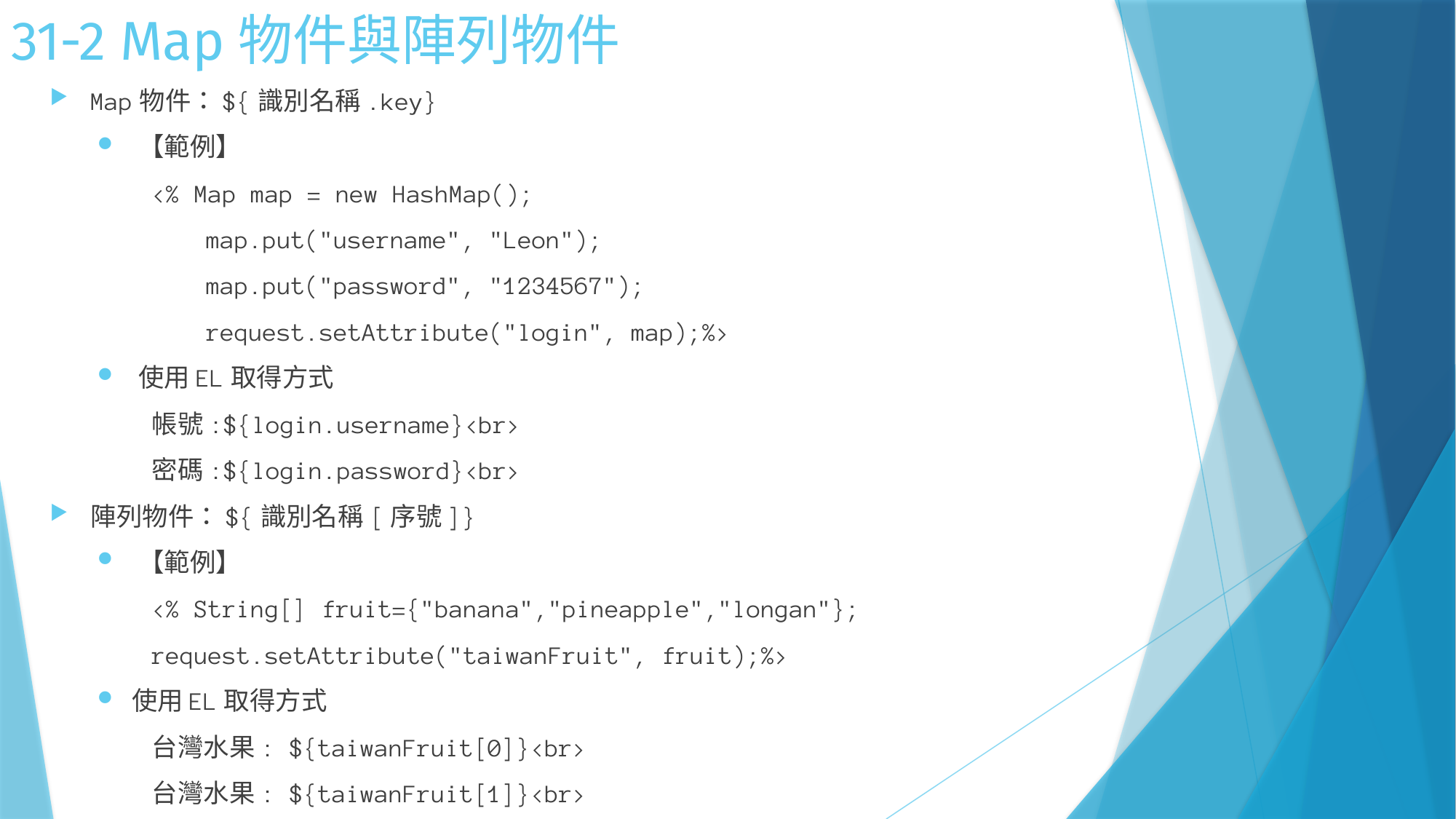

# 31-2 Map物件與陣列物件
Map物件：${識別名稱.key}
【範例】
<% Map map = new HashMap();
map.put("username", "Leon");
map.put("password", "1234567");
request.setAttribute("login", map);%>
使用EL取得方式
帳號:${login.username}<br>
密碼:${login.password}<br>
陣列物件：${識別名稱[序號]}
【範例】
<% String[] fruit={"banana","pineapple","longan"};
request.setAttribute("taiwanFruit", fruit);%>
使用EL取得方式
台灣水果: ${taiwanFruit[0]}<br>
台灣水果: ${taiwanFruit[1]}<br>